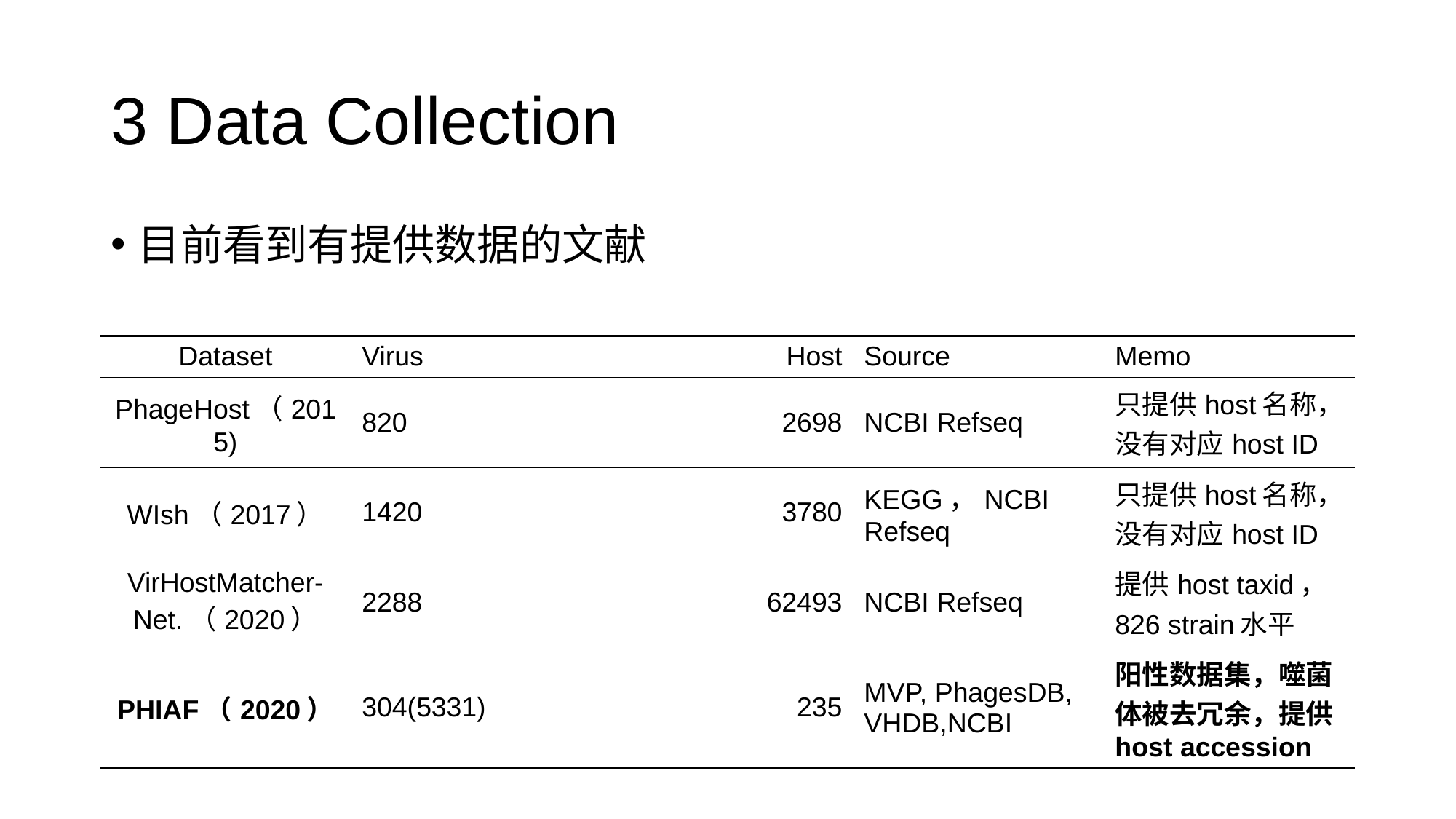

# 3 Data Collection
目前看到有提供数据的文献

| Dataset | Virus | Host | Source | Memo |
| --- | --- | --- | --- | --- |
| PhageHost（2015) | 820 | 2698 | NCBI Refseq | 只提供host名称，没有对应host ID |
| WIsh（2017） | 1420 | 3780 | KEGG，NCBI Refseq | 只提供host名称，没有对应host ID |
| VirHostMatcher-Net.（2020） | 2288 | 62493 | NCBI Refseq | 提供host taxid，826 strain水平 |
| PHIAF（2020） | 304(5331) | 235 | MVP, PhagesDB, VHDB,NCBI | 阳性数据集，噬菌体被去冗余，提供host accession |
​